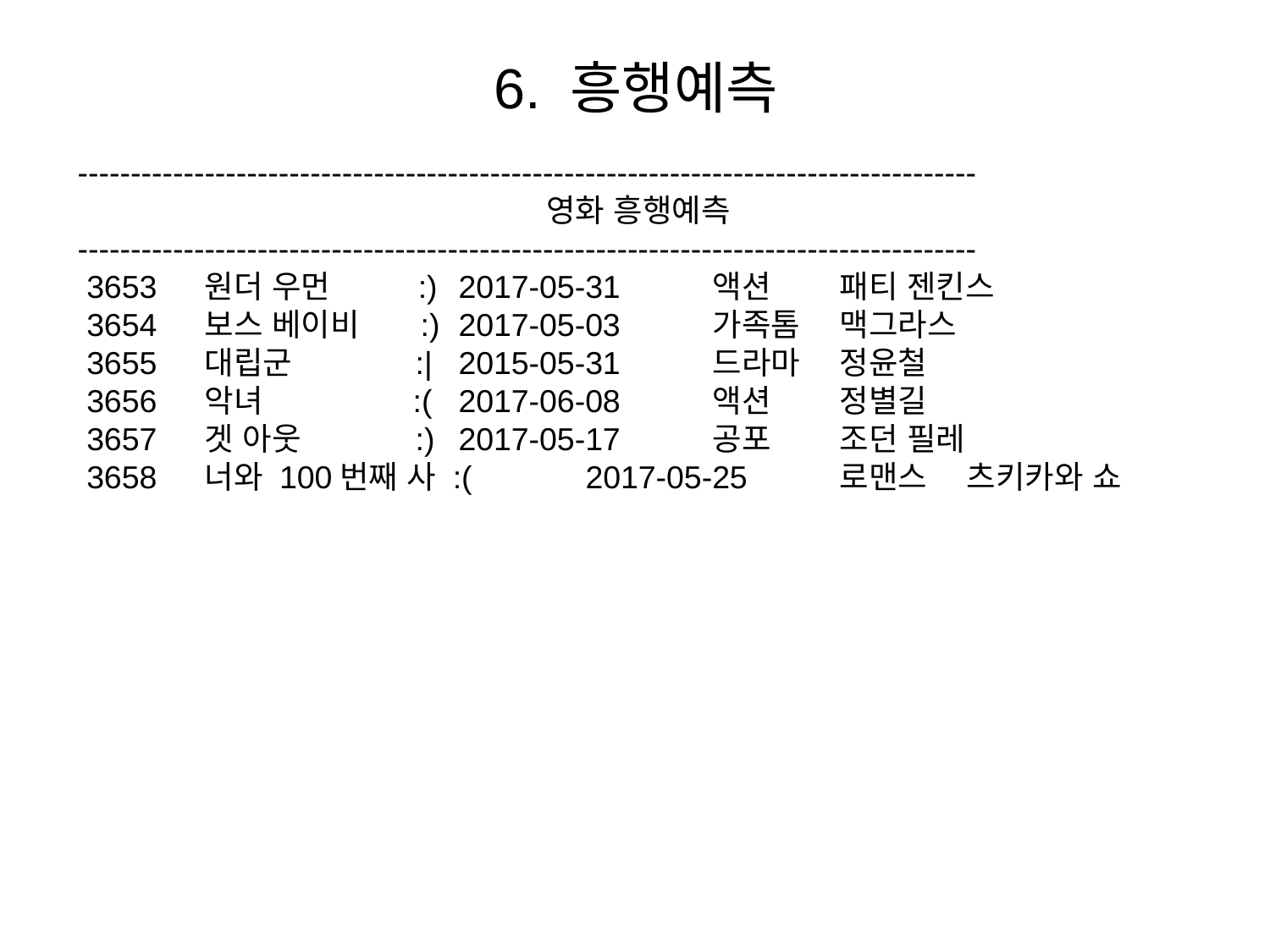

6. 흥행예측
-------------------------------------------------------------------------------------
			         영화 흥행예측
-------------------------------------------------------------------------------------
 3653	원더 우먼         :)	2017-05-31	액션	패티 젠킨스
 3654	보스 베이비      :)	2017-05-03	가족톰 	맥그라스
 3655	대립군             :|	2015-05-31	드라마	정윤철
 3656	악녀                :(	2017-06-08	액션	정별길
 3657	겟 아웃            :)	2017-05-17	공포	조던 필레
 3658	너와 100번째 사 :(	2017-05-25	로맨스	츠키카와 쇼